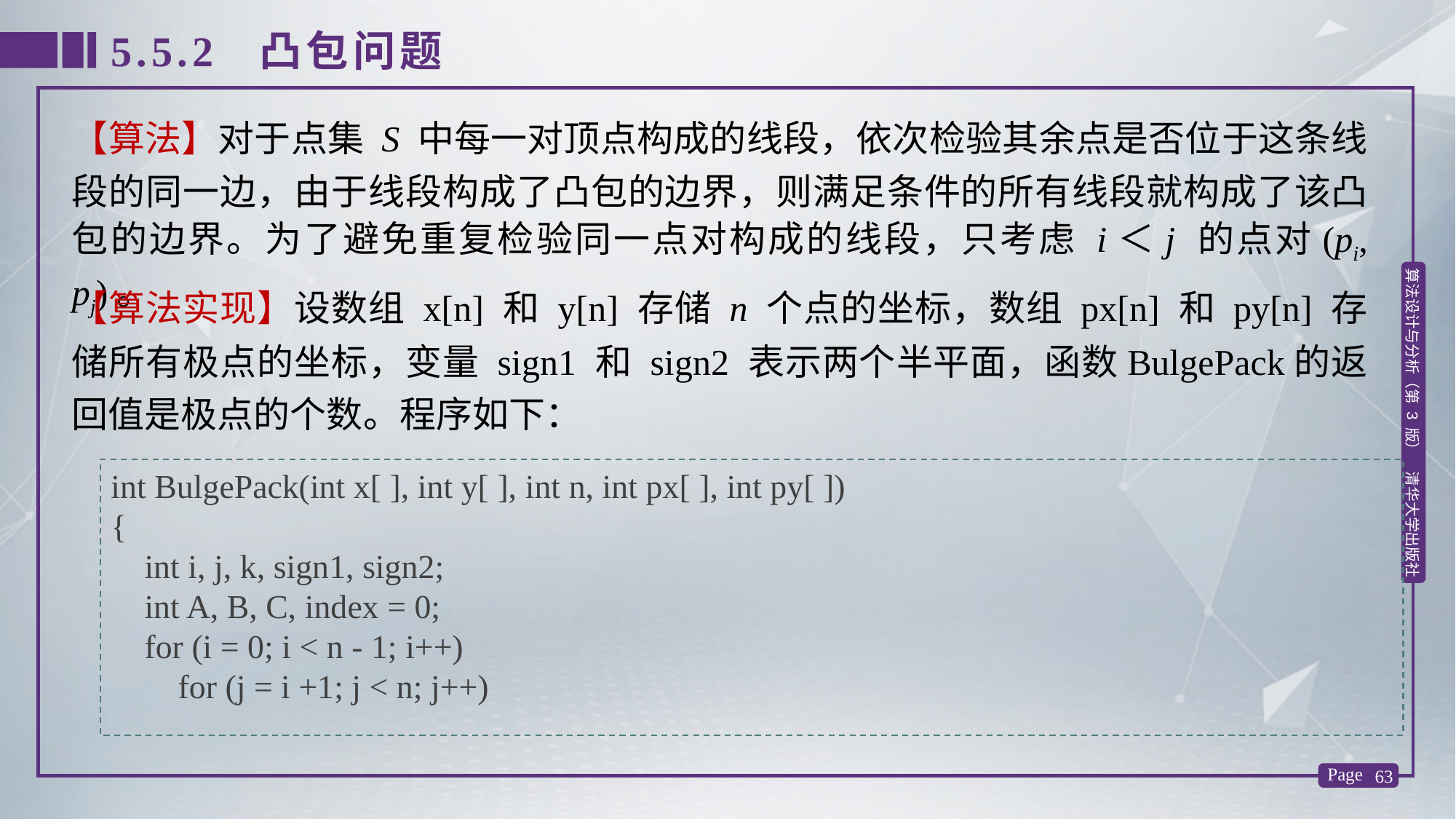

5.5.2  凸包问题
【算法】对于点集 S 中每一对顶点构成的线段，依次检验其余点是否位于这条线段的同一边，由于线段构成了凸包的边界，则满足条件的所有线段就构成了该凸包的边界。为了避免重复检验同一点对构成的线段，只考虑 i＜j 的点对(pi, pj)。
【算法实现】设数组 x[n] 和 y[n] 存储 n 个点的坐标，数组 px[n] 和 py[n] 存储所有极点的坐标，变量 sign1 和 sign2 表示两个半平面，函数BulgePack的返回值是极点的个数。程序如下：
int BulgePack(int x[ ], int y[ ], int n, int px[ ], int py[ ])
{
    int i, j, k, sign1, sign2;
    int A, B, C, index = 0;
    for (i = 0; i < n - 1; i++)
        for (j = i +1; j < n; j++)